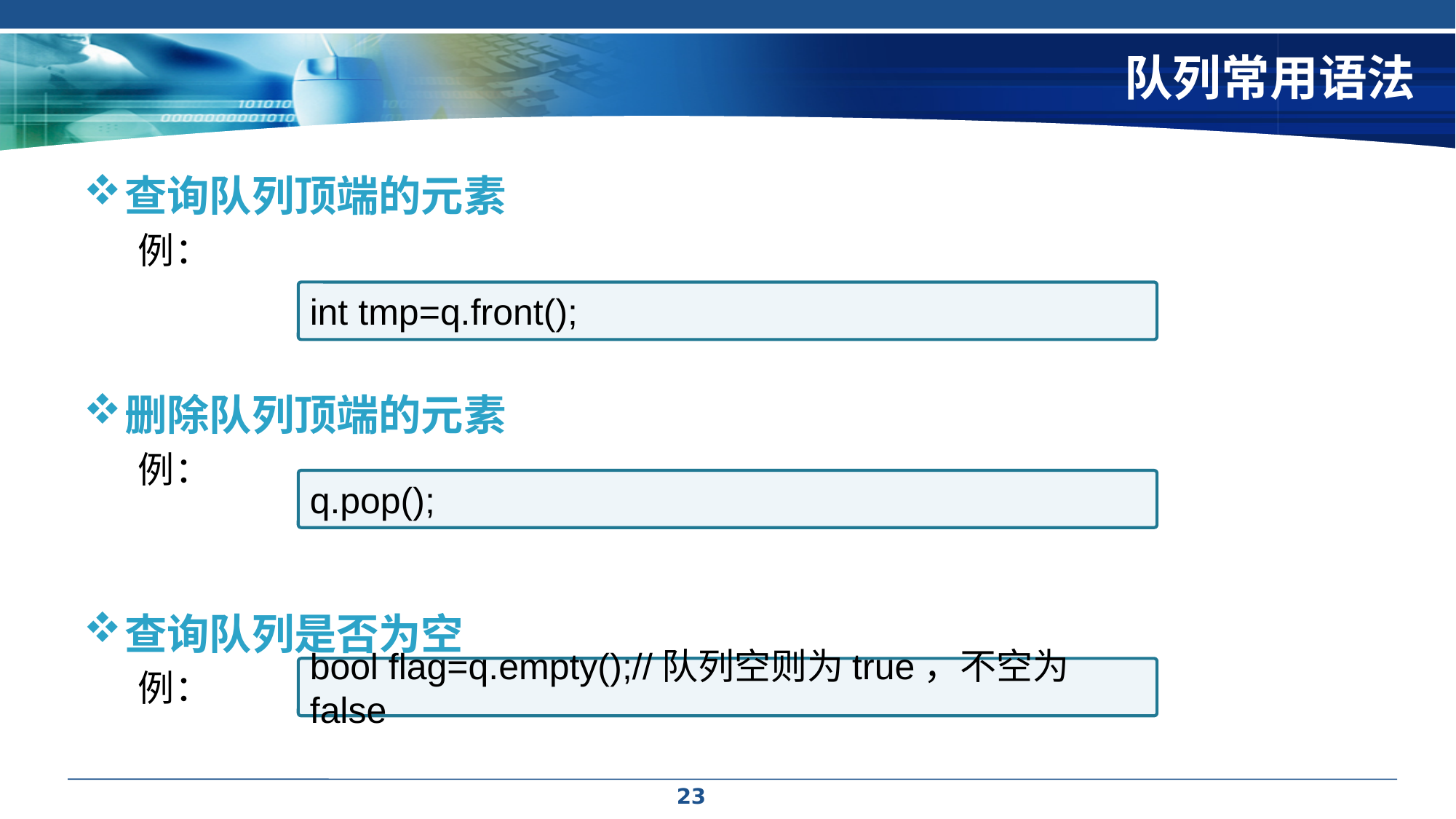

# 队列常用语法
查询队列顶端的元素
例：

删除队列顶端的元素
例：

查询队列是否为空
例：
int tmp=q.front();
q.pop();
bool flag=q.empty();//队列空则为true，不空为false
23